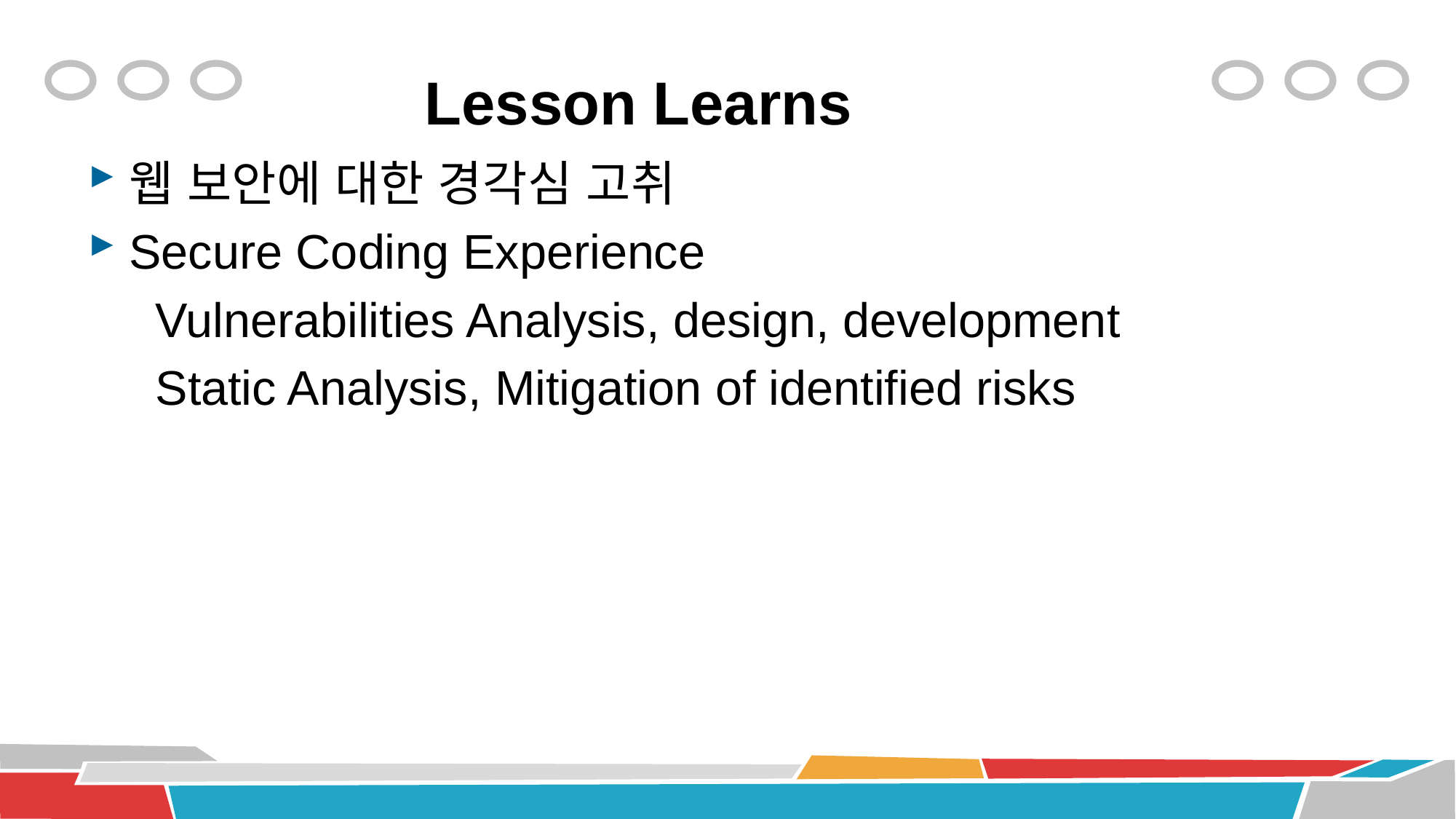

# Lesson Learns
웹 보안에 대한 경각심 고취
Secure Coding Experience
     Vulnerabilities Analysis, design, development
     Static Analysis, Mitigation of identified risks